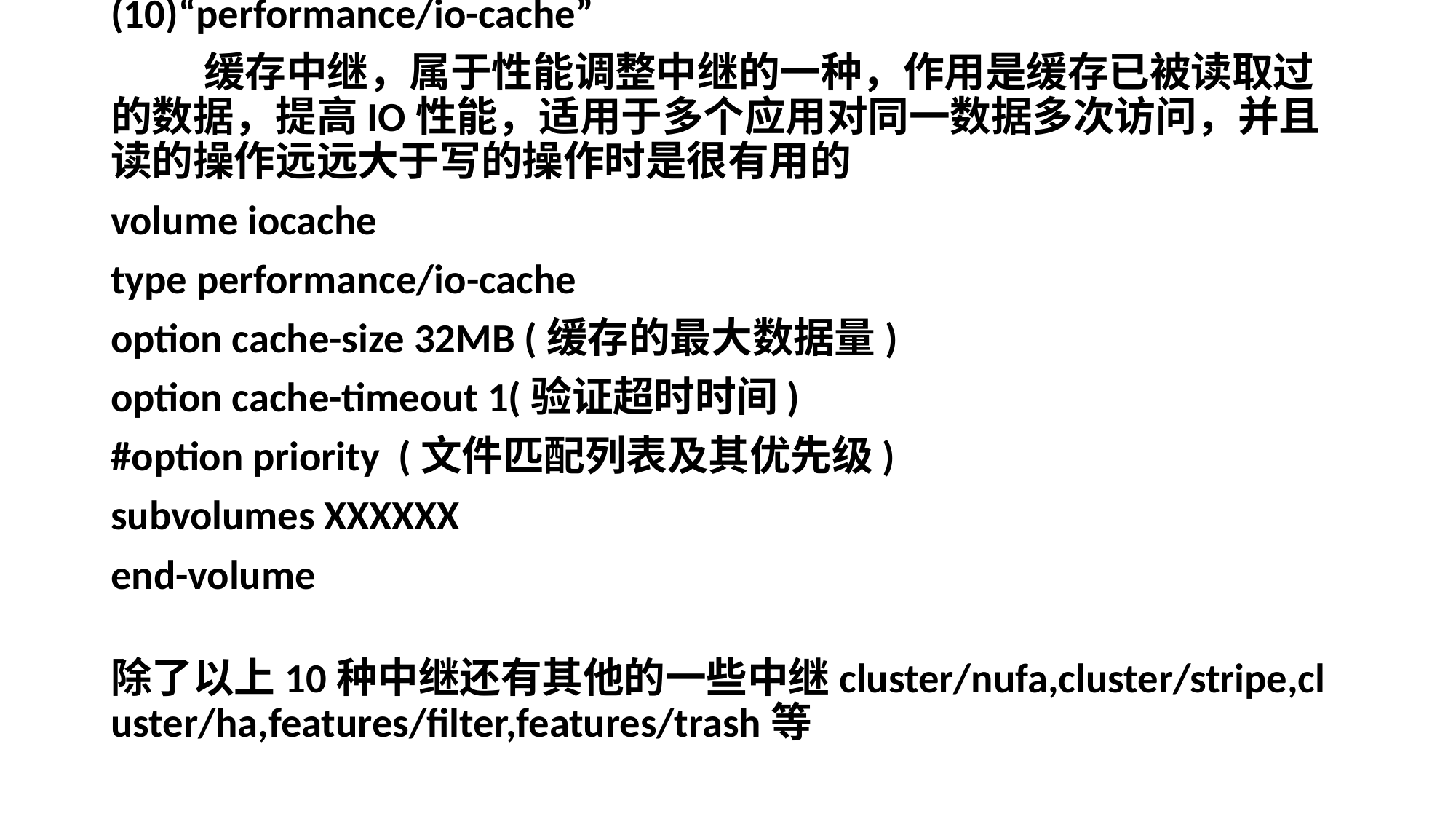

(10)“performance/io-cache”
         缓存中继，属于性能调整中继的一种，作用是缓存已被读取过的数据，提高IO性能，适用于多个应用对同一数据多次访问，并且读的操作远远大于写的操作时是很有用的
volume iocache
type performance/io-cache
option cache-size 32MB (缓存的最大数据量)
option cache-timeout 1(验证超时时间)
#option priority  (文件匹配列表及其优先级)
subvolumes XXXXXX
end-volume
         除了以上10种中继还有其他的一些中继cluster/nufa,cluster/stripe,cluster/ha,features/filter,features/trash等